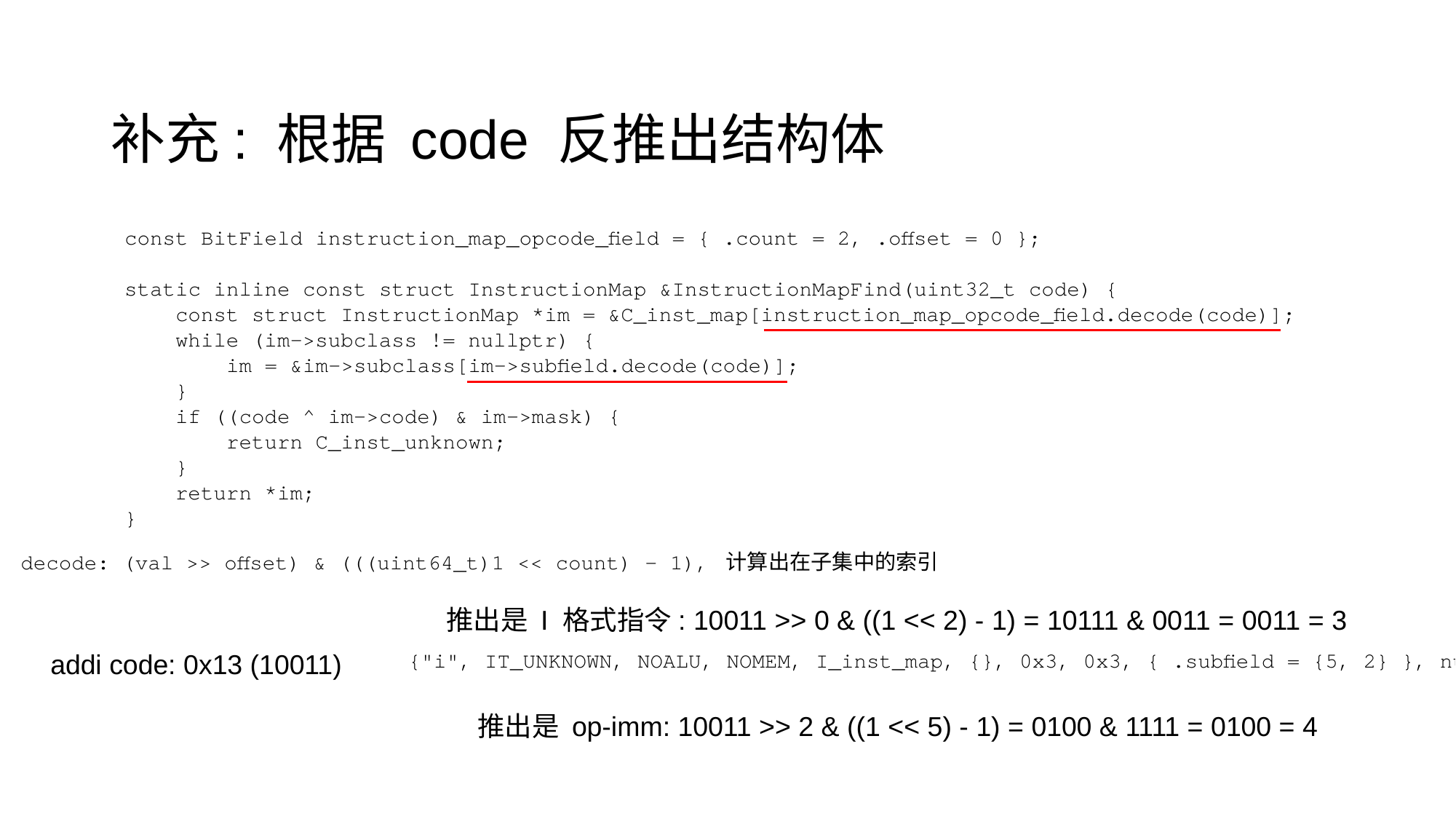

# 补充: 根据 code 反推出结构体

const BitField instruction_map_opcode_field = { .count = 2, .offset = 0 };

static inline const struct InstructionMap &InstructionMapFind(uint32_t code) {
    const struct InstructionMap *im = &C_inst_map[instruction_map_opcode_field.decode(code)];
    while (im->subclass != nullptr) {
        im = &im->subclass[im->subfield.decode(code)];
    }
    if ((code ^ im->code) & im->mask) {
        return C_inst_unknown;
    }
    return *im;
}
decode: (val >> offset) & (((uint64_t)1 << count) - 1), 计算出在子集中的索引
推出是 I 格式指令: 10011 >> 0 & ((1 << 2) - 1) = 10111 & 0011 = 0011 = 3
addi code: 0x13 (10011)
{"i", IT_UNKNOWN, NOALU, NOMEM, I_inst_map, {}, 0x3, 0x3, { .subfield = {5, 2} }, nullptr}

推出是 op-imm: 10011 >> 2 & ((1 << 5) - 1) = 0100 & 1111 = 0100 = 4